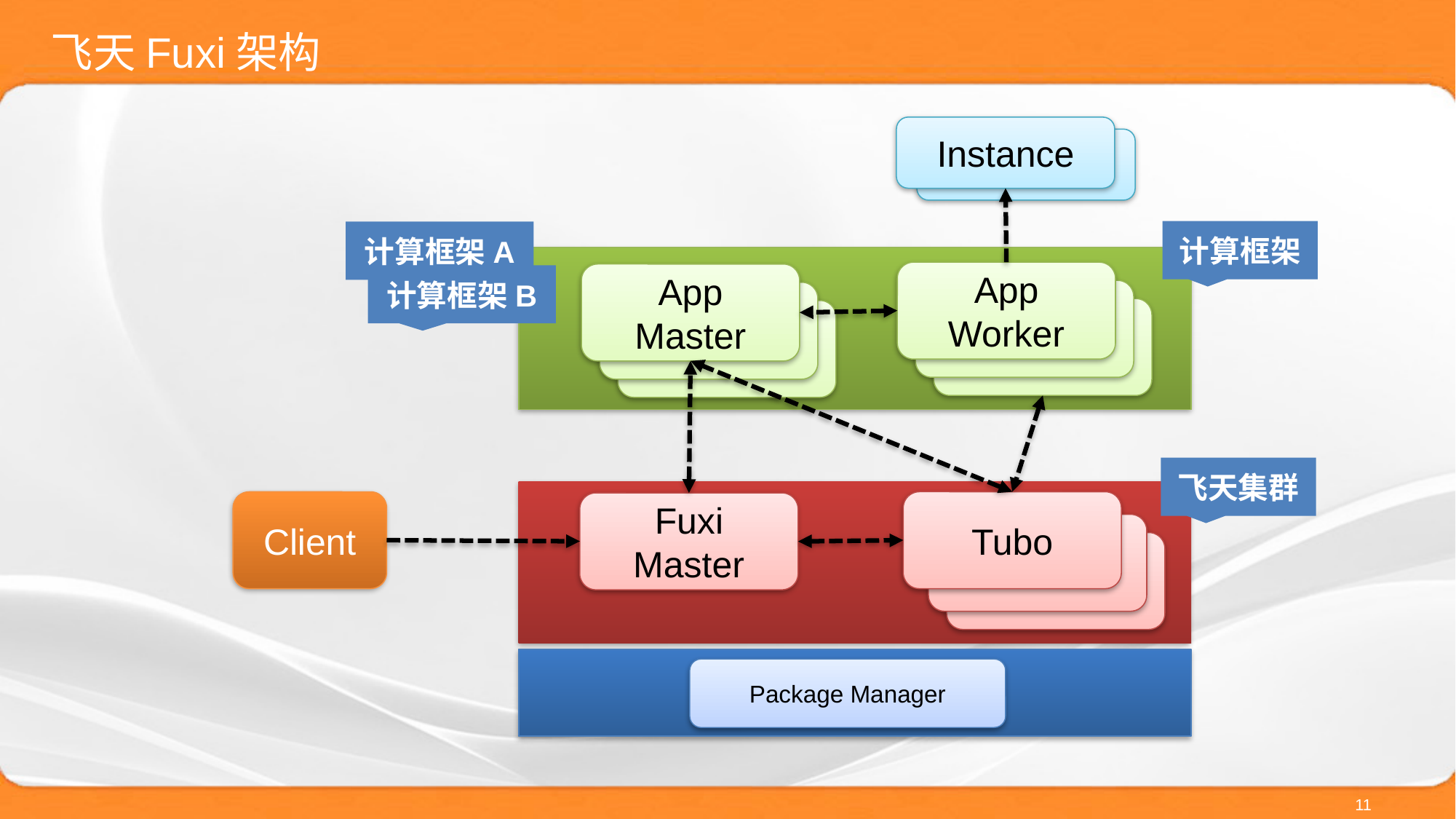

# 飞天Fuxi架构

Instance

计算框架
计算框架A

App
Worker
App
Master
计算框架B

飞天集群

Client
Tubo
Fuxi Master

Package Manager
11